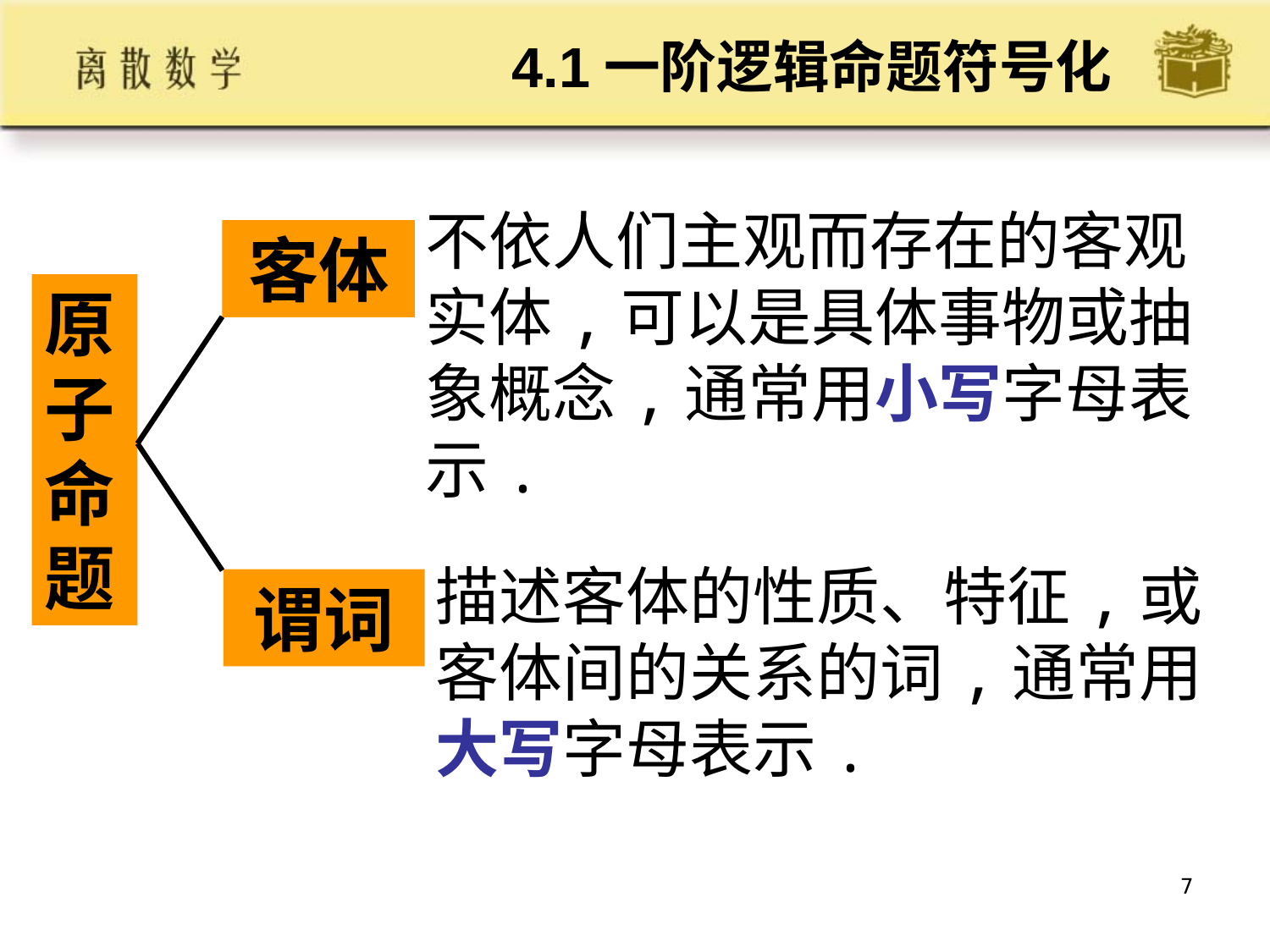

# 4.1一阶逻辑命题符号化
不依人们主观而存在的客观实体,可以是具体事物或抽象概念,通常用小写字母表示.
客体
原子命题

描述客体的性质、特征,或客体间的关系的词,通常用大写字母表示.
谓词
7